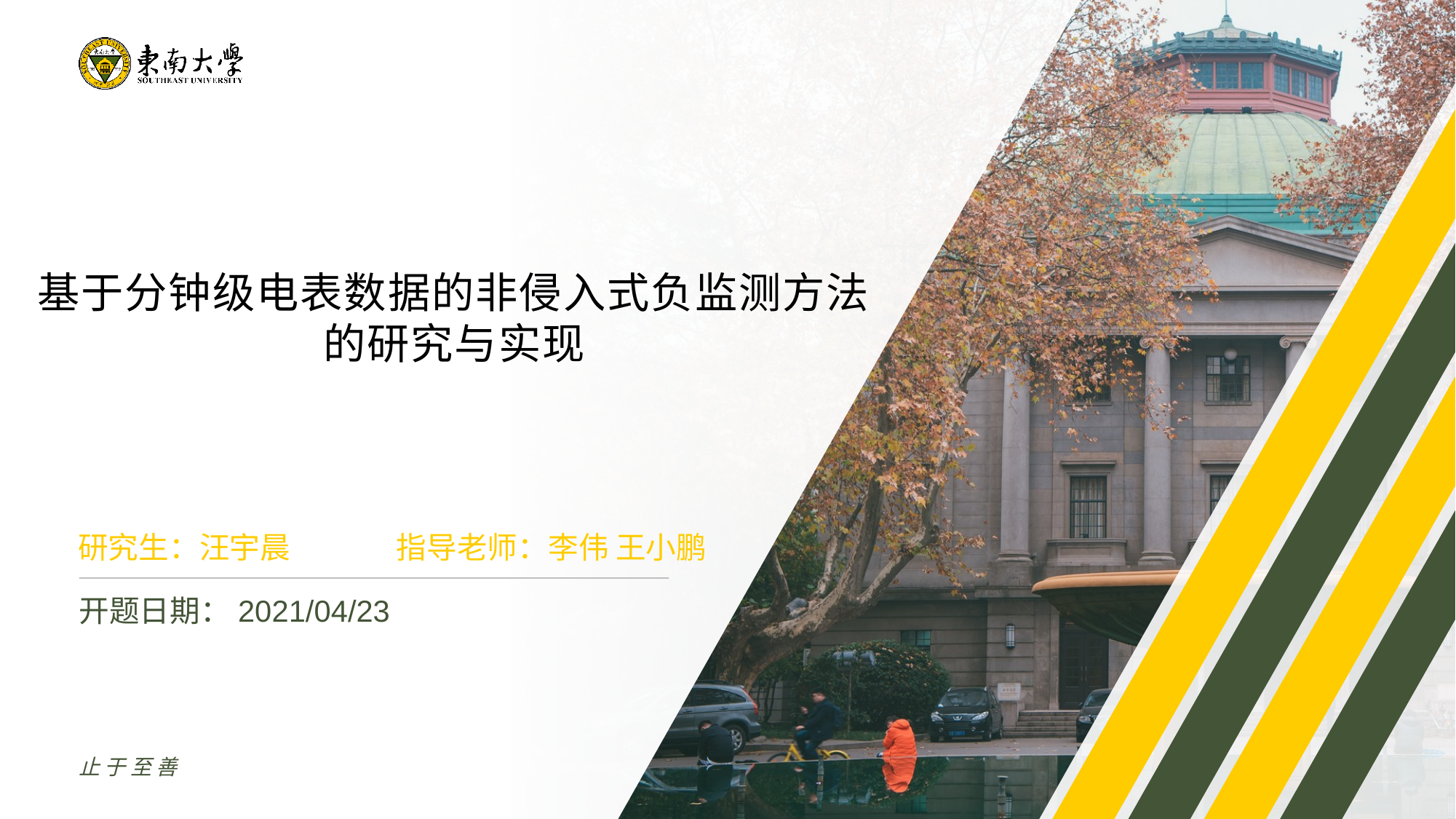

基于分钟级电表数据的非侵入式负监测方法的研究与实现

研究生：汪宇晨
指导老师：李伟 王小鹏
开题日期：2021/04/23
止于至善